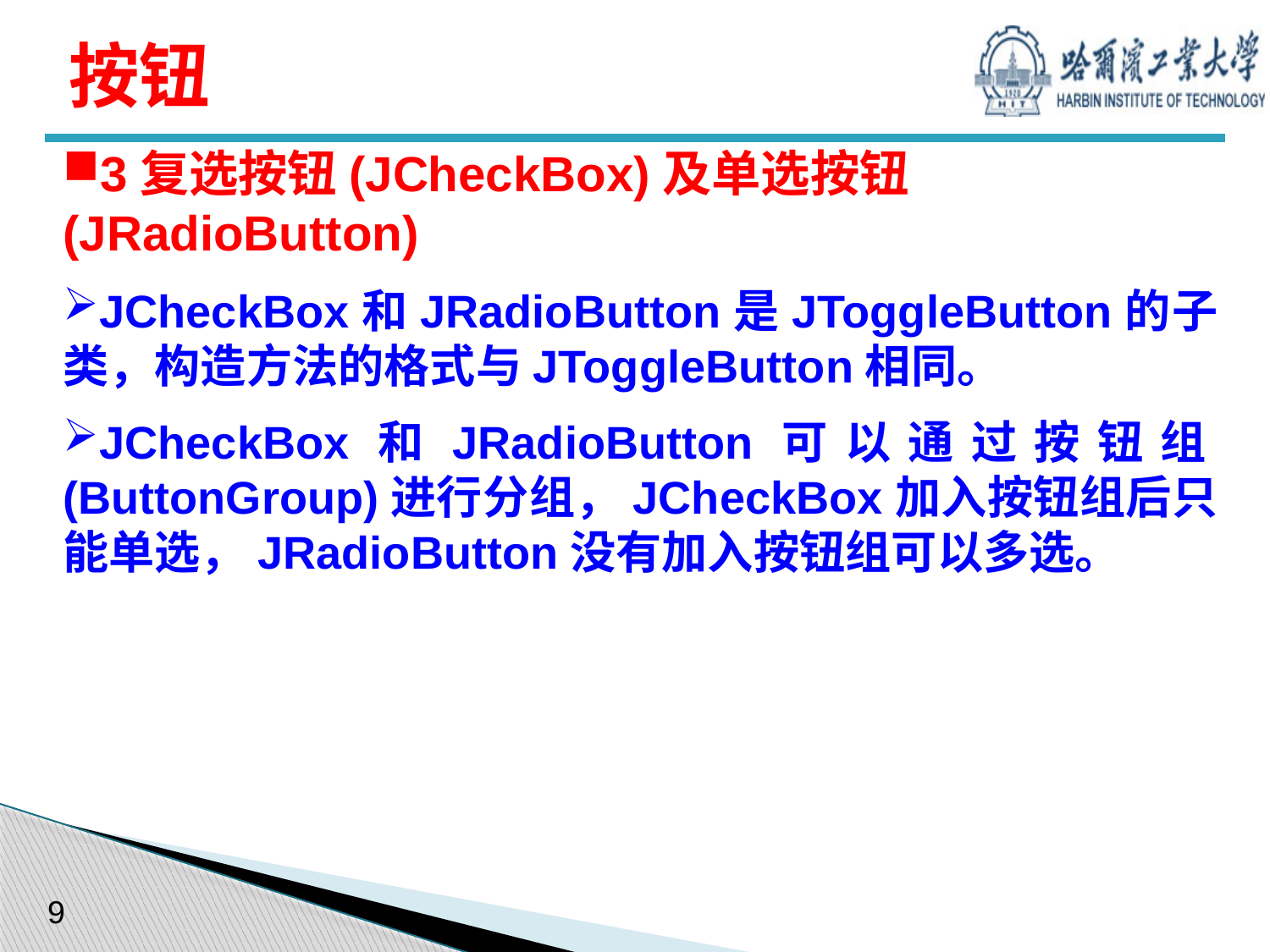

# 按钮
3复选按钮(JCheckBox)及单选按钮(JRadioButton)
JCheckBox和JRadioButton是JToggleButton的子类，构造方法的格式与JToggleButton相同。
JCheckBox和JRadioButton可以通过按钮组(ButtonGroup)进行分组，JCheckBox加入按钮组后只能单选，JRadioButton没有加入按钮组可以多选。